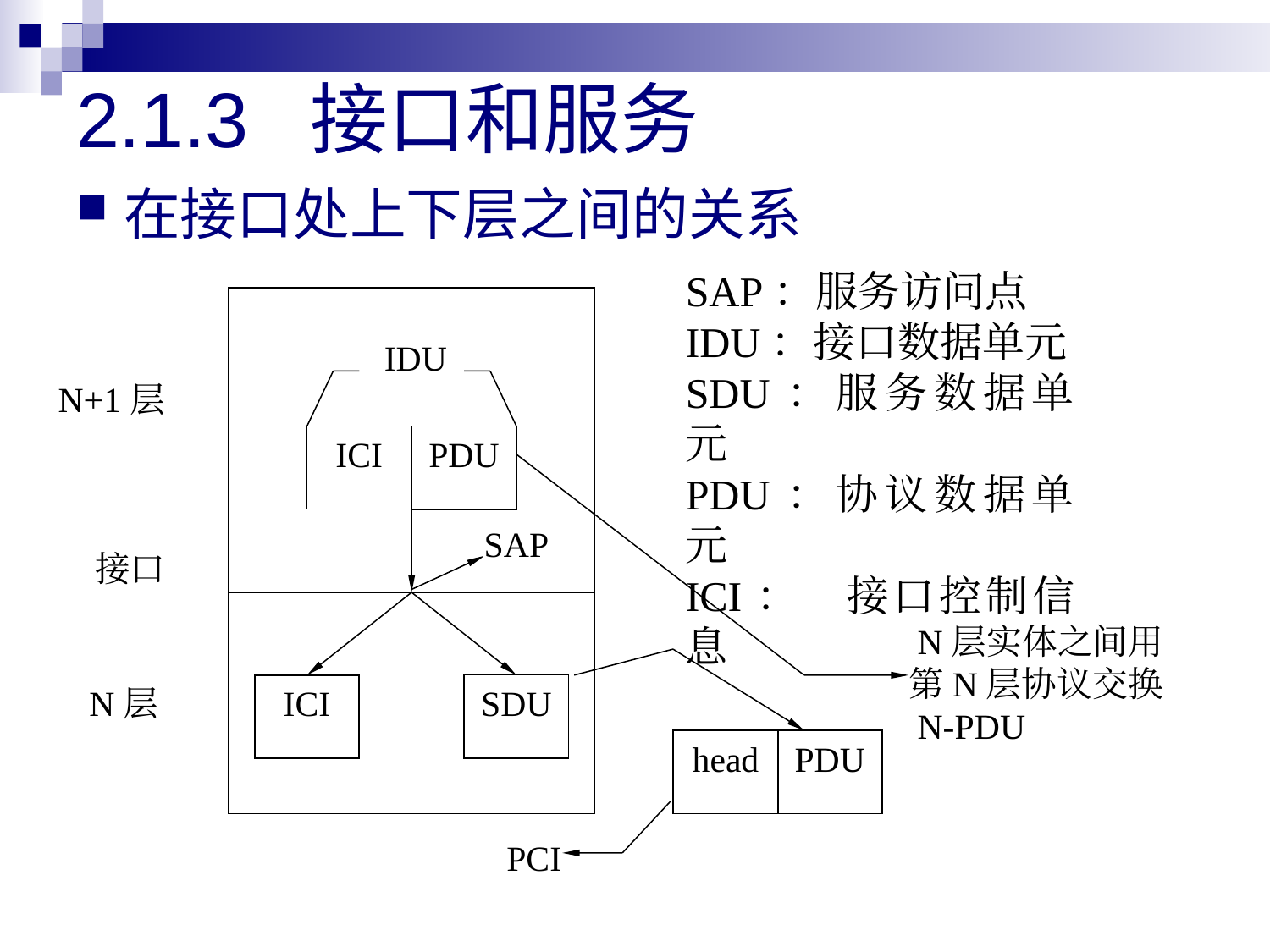

# 2.1.3  接口和服务
在接口处上下层之间的关系

SAP：服务访问点
IDU：接口数据单元
SDU：服务数据单元
PDU：协议数据单元
ICI：   接口控制信息

IDU
N+1层

ICI
PDU

SAP
接口

 N层实体之间用
第N层协议交换
 N-PDU

SDU
N层
ICI

head
PDU

PCI